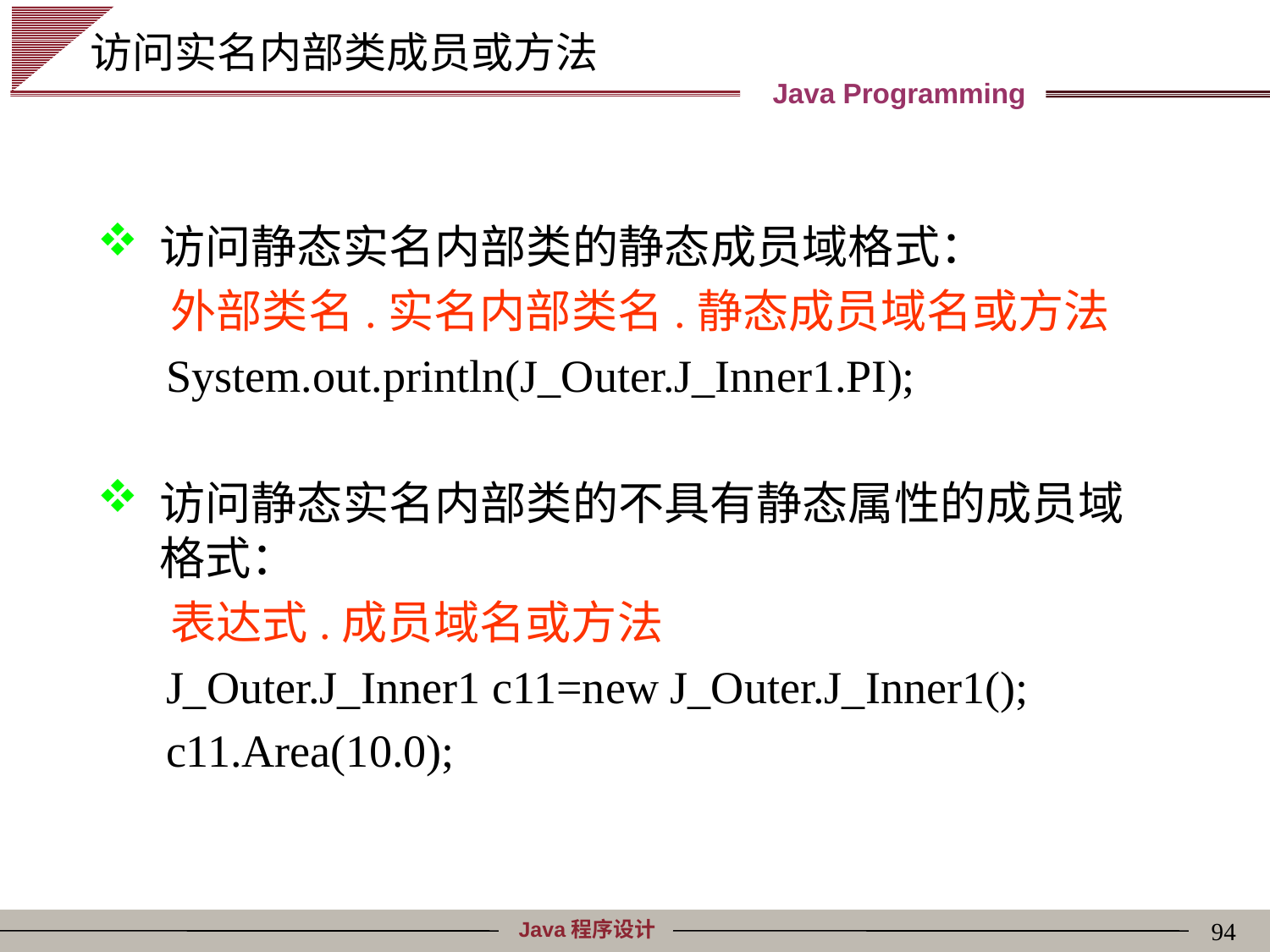

# 访问实名内部类成员或方法
访问静态实名内部类的静态成员域格式：
      外部类名.实名内部类名.静态成员域名或方法
      System.out.println(J_Outer.J_Inner1.PI);

访问静态实名内部类的不具有静态属性的成员域格式：
      表达式.成员域名或方法
      J_Outer.J_Inner1 c11=new J_Outer.J_Inner1();
      c11.Area(10.0);